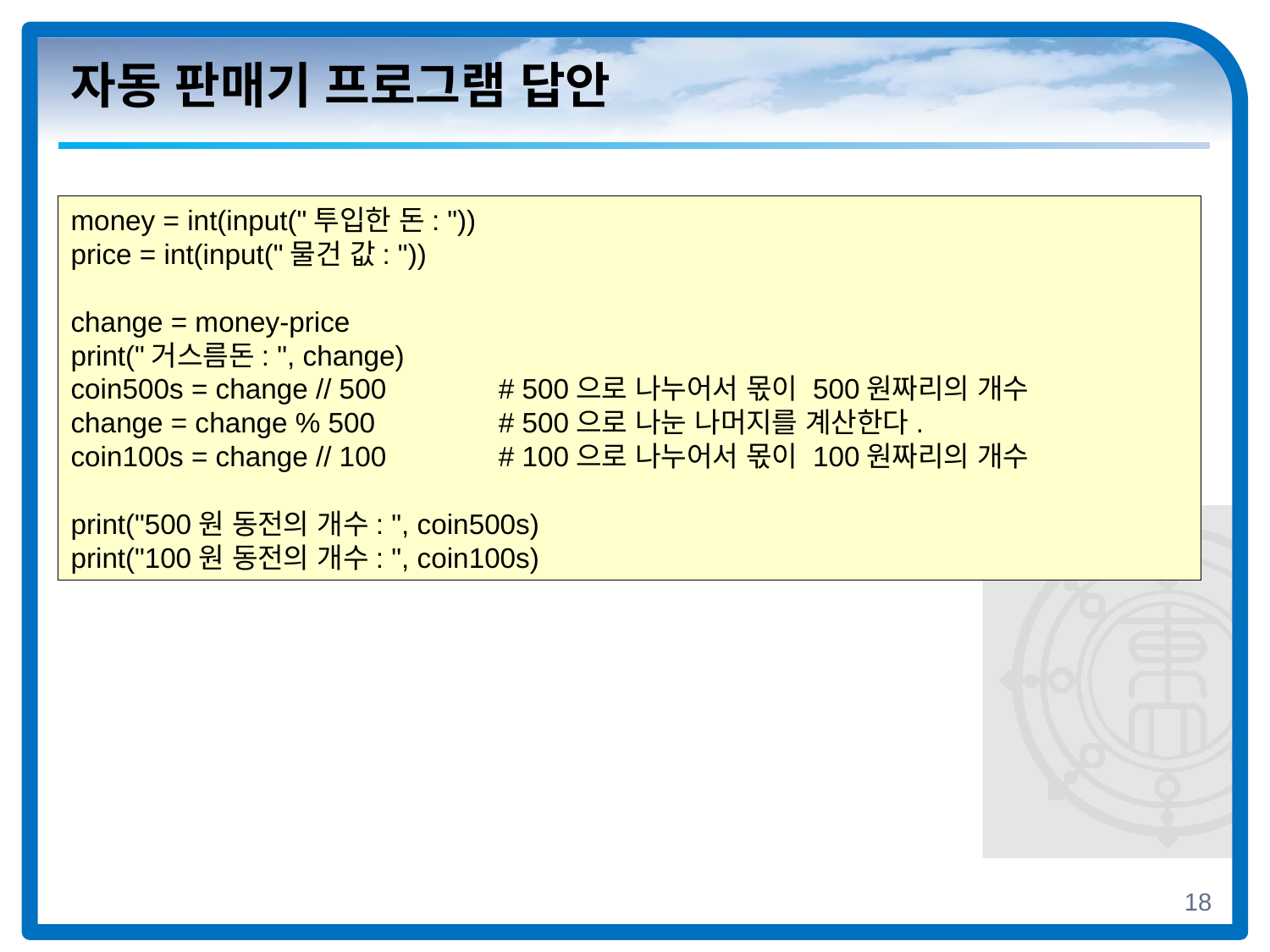

# 자동 판매기 프로그램 답안
money = int(input("투입한 돈: "))
price = int(input("물건 값: "))

change = money-price
print("거스름돈: ", change)
coin500s = change // 500 	      # 500으로 나누어서 몫이 500원짜리의 개수
change = change % 500 	      # 500으로 나눈 나머지를 계산한다.
coin100s = change // 100 	      # 100으로 나누어서 몫이 100원짜리의 개수

print("500원 동전의 개수: ", coin500s)
print("100원 동전의 개수: ", coin100s)
18